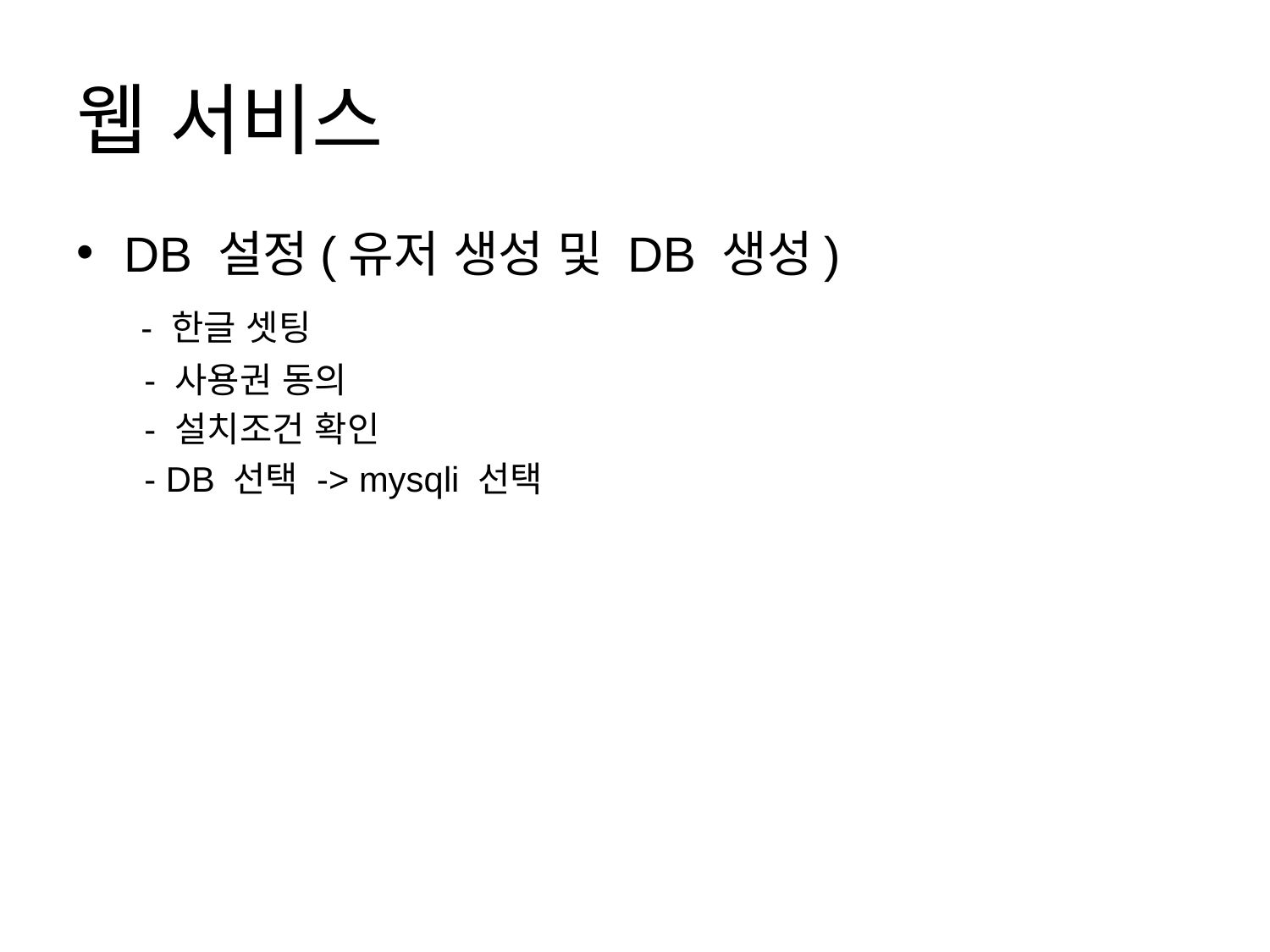

# 웹 서비스
DB 설정(유저 생성 및 DB 생성)
     - 한글 셋팅
       - 사용권 동의
       - 설치조건 확인
       - DB 선택 -> mysqli 선택